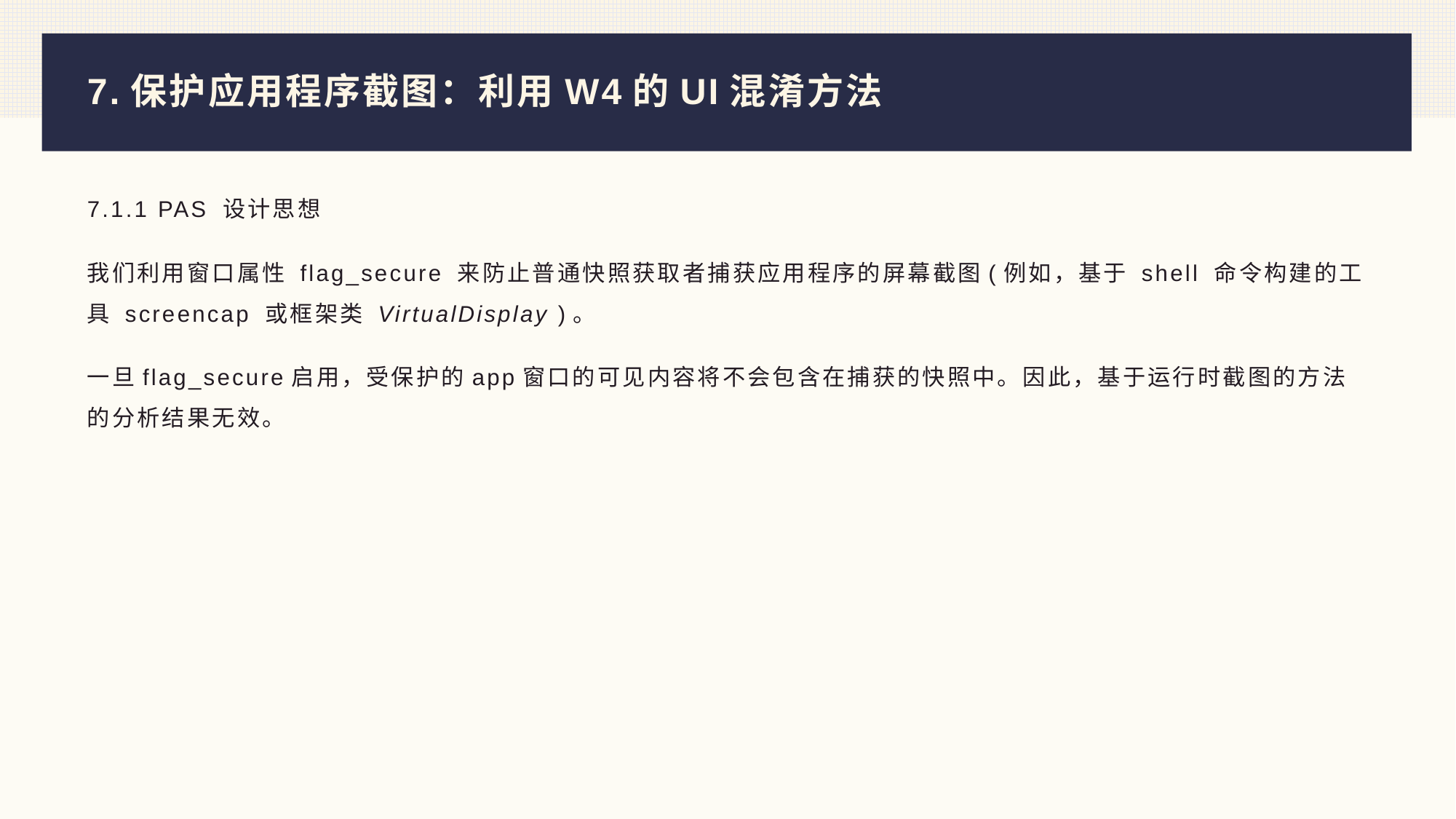

# 7.保护应用程序截图：利用W4的UI混淆方法
7.1.1 PAS 设计思想
我们利用窗口属性 flag_secure 来防止普通快照获取者捕获应用程序的屏幕截图(例如，基于 shell 命令构建的工具 screencap 或框架类 VirtualDisplay )。
一旦flag_secure启用，受保护的app窗口的可见内容将不会包含在捕获的快照中。因此，基于运行时截图的方法的分析结果无效。